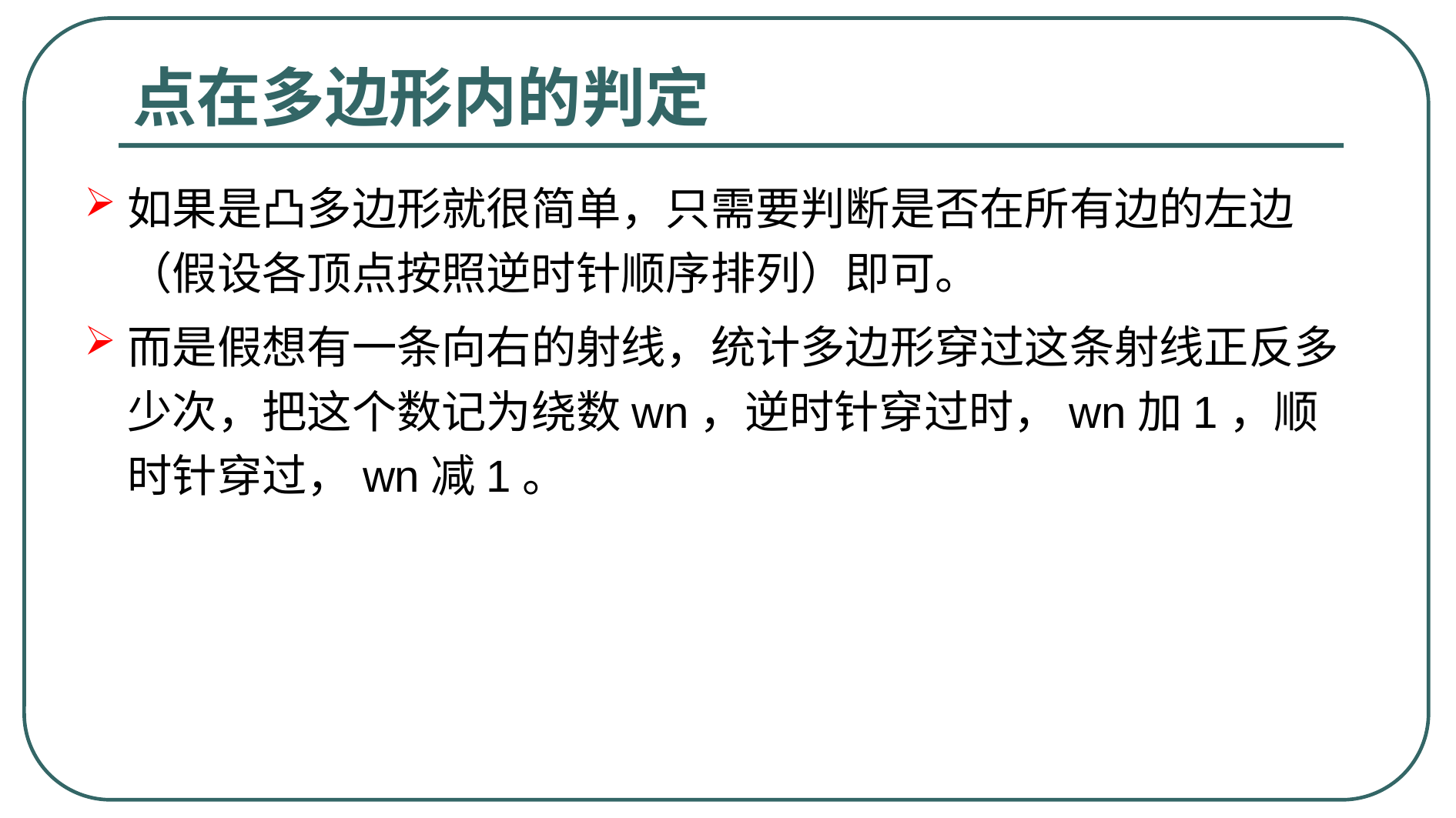

# 点在多边形内的判定
如果是凸多边形就很简单，只需要判断是否在所有边的左边（假设各顶点按照逆时针顺序排列）即可。
而是假想有一条向右的射线，统计多边形穿过这条射线正反多少次，把这个数记为绕数wn，逆时针穿过时，wn加1，顺时针穿过，wn减1。